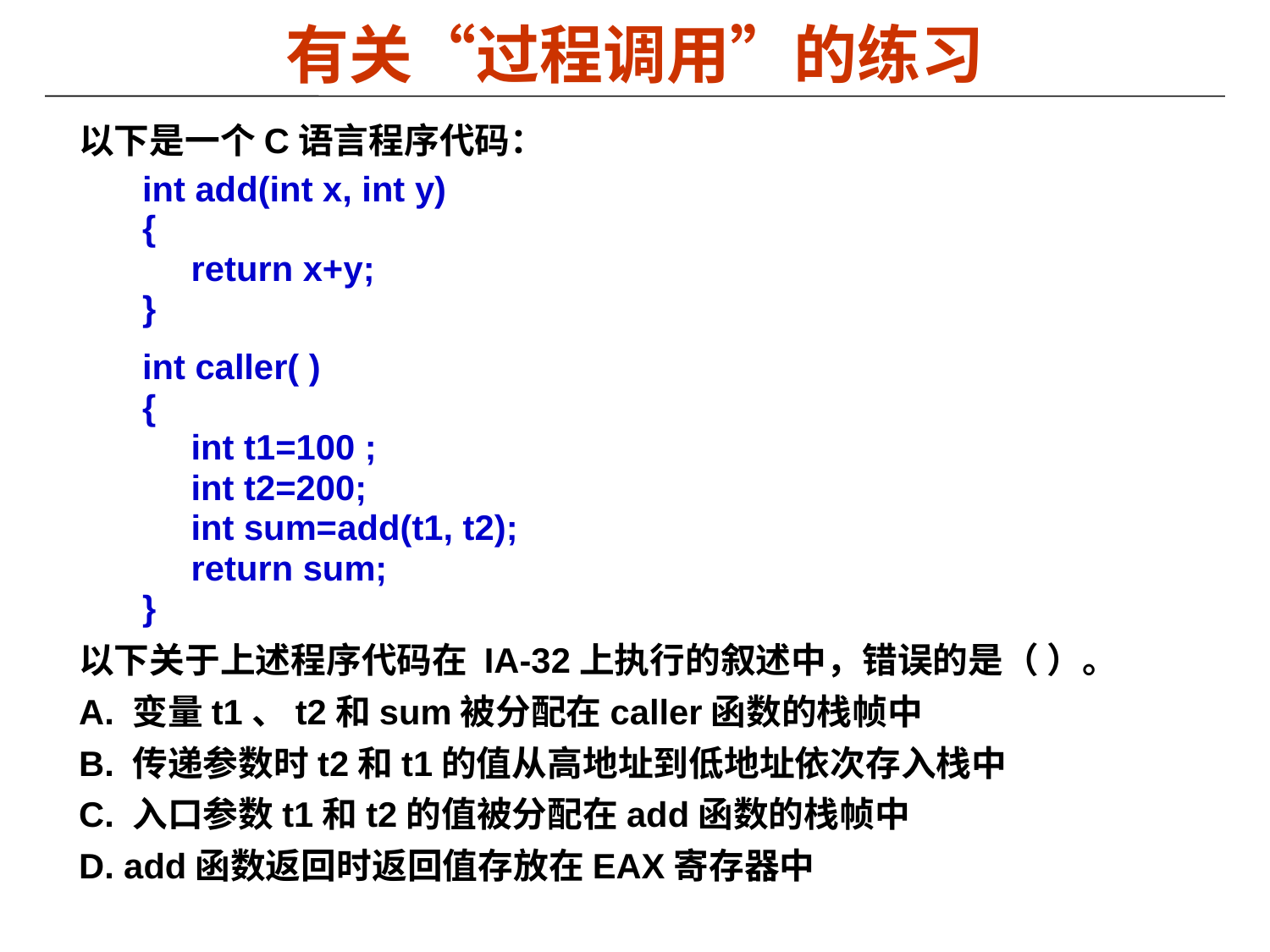

# 有关“过程调用”的练习
以下是一个C语言程序代码：
int add(int x, int y)
{
     return x+y;
}

int caller( )
{
     int t1=100 ;
     int t2=200;
     int sum=add(t1, t2);
     return sum;
}
以下关于上述程序代码在 IA-32上执行的叙述中，错误的是（ ）。
A. 变量t1、t2和sum被分配在caller函数的栈帧中
B. 传递参数时t2和t1的值从高地址到低地址依次存入栈中
C. 入口参数t1和t2的值被分配在add函数的栈帧中
D. add函数返回时返回值存放在EAX寄存器中